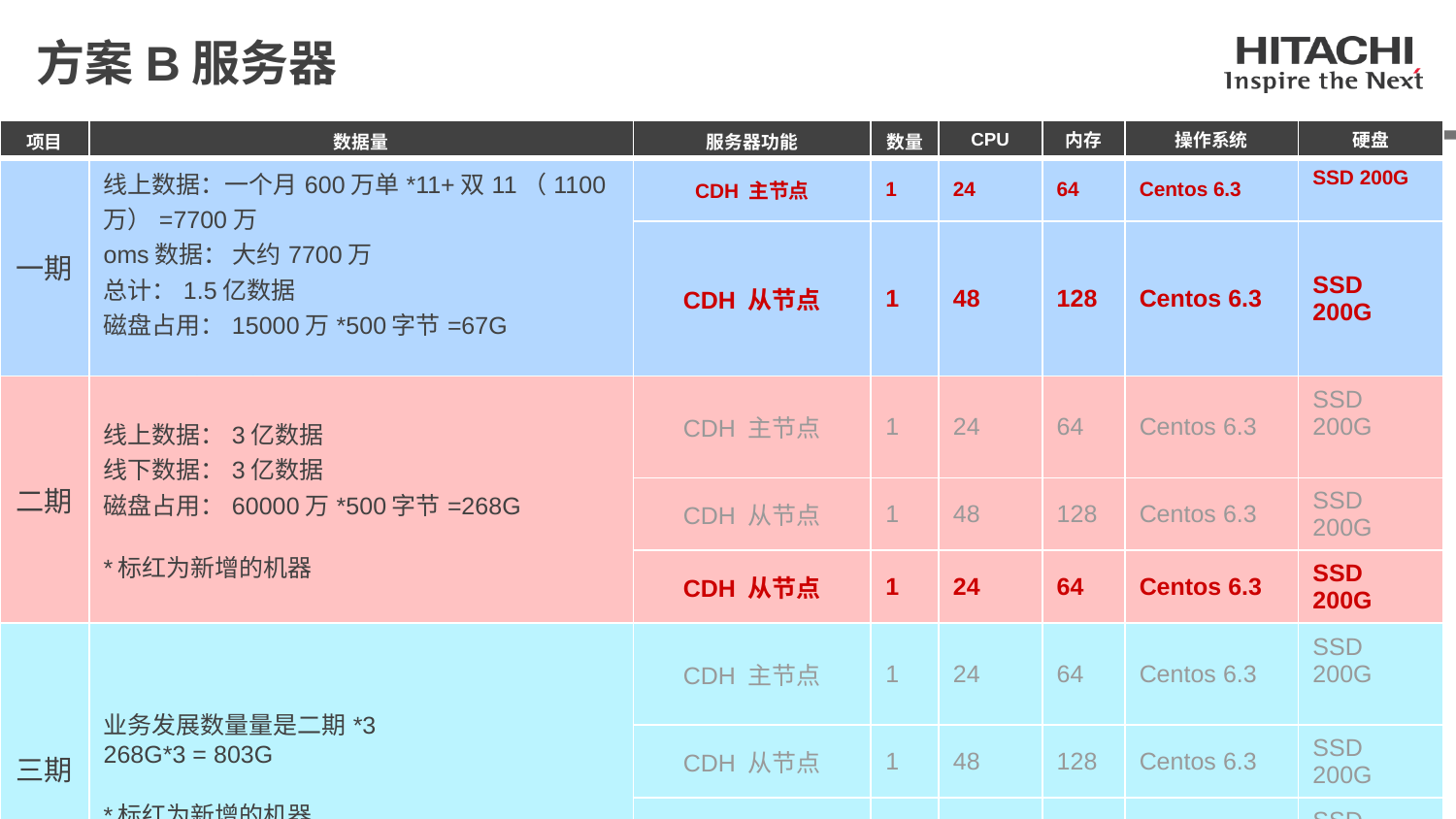

方案B服务器

| 项目 | 数据量 | 服务器功能 | 数量 | CPU | 内存 | 操作系统 | 硬盘 |
| --- | --- | --- | --- | --- | --- | --- | --- |
| 一期 | 线上数据：一个月600万单\*11+双11（1100万）=7700万 oms数据： 大约7700万 总计：1.5亿数据 磁盘占用：15000万\*500字节=67G \*标红为新增的机器 | CDH 主节点 | 1 | 24 | 64 | Centos 6.3 | SSD 200G |
|  |  | CDH 从节点 | 1 | 48 | 128 | Centos 6.3 | SSD 200G |
| 二期 | 线上数据：3亿数据 线下数据：3亿数据 磁盘占用：60000万\*500字节=268G \*标红为新增的机器 | CDH 主节点 | 1 | 24 | 64 | Centos 6.3 | SSD 200G |
|  |  | CDH 从节点 | 1 | 48 | 128 | Centos 6.3 | SSD 200G |
|  |  | CDH 从节点 | 1 | 24 | 64 | Centos 6.3 | SSD 200G |
| 三期 | 业务发展数量量是二期\*3 268G\*3 = 803G \*标红为新增的机器 | CDH 主节点 | 1 | 24 | 64 | Centos 6.3 | SSD 200G |
|  |  | CDH 从节点 | 1 | 48 | 128 | Centos 6.3 | SSD 200G |
|  |  | CDH 从节点 | 1 | 24 | 64 | Centos 6.3 | SSD 200G |
|  |  | CDH 从节点 | 1 | 48 | 128 | Centos 6.3 | SSD 1T |
※ 各节点详细配置需要根据实际数据的情况进行再次评估